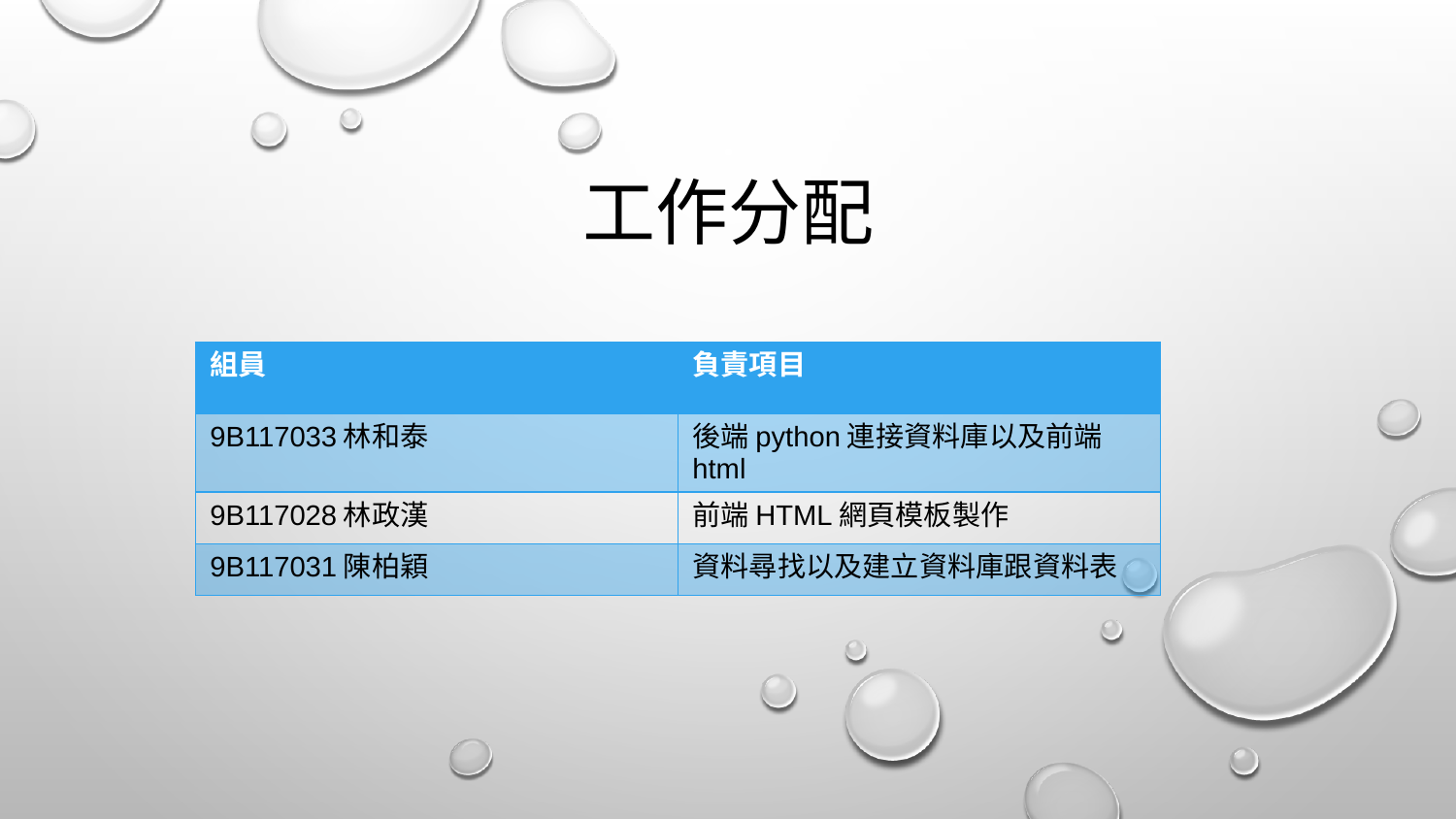

# 工作分配
| 組員 | 負責項目 |
| --- | --- |
| 9B117033林和泰 | 後端python連接資料庫以及前端html |
| 9B117028林政漢 | 前端HTML網頁模板製作 |
| 9B117031陳柏穎 | 資料尋找以及建立資料庫跟資料表 |